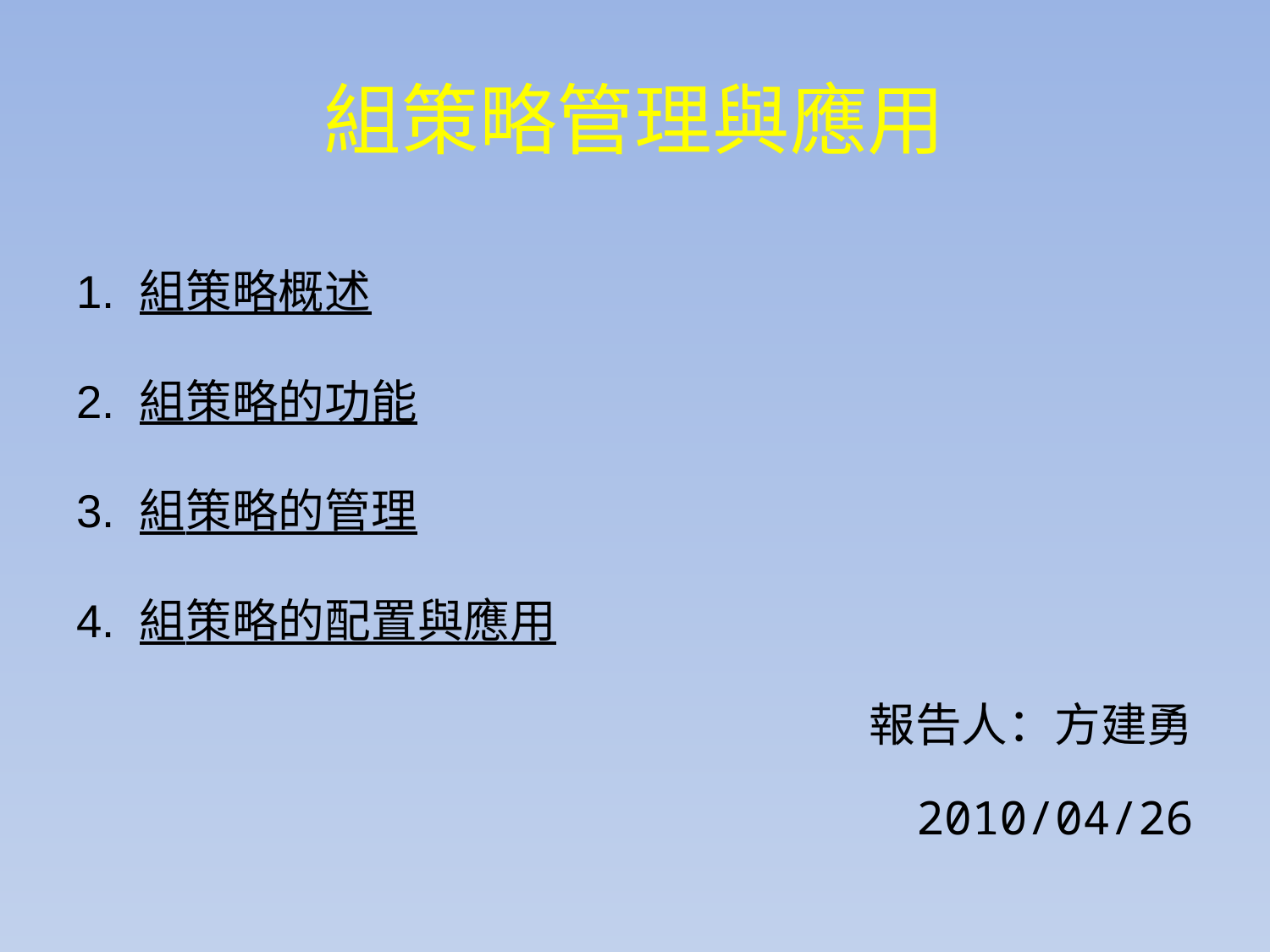

# 組策略管理與應用
組策略概述
組策略的功能
組策略的管理
組策略的配置與應用
報告人：方建勇
2010/04/26